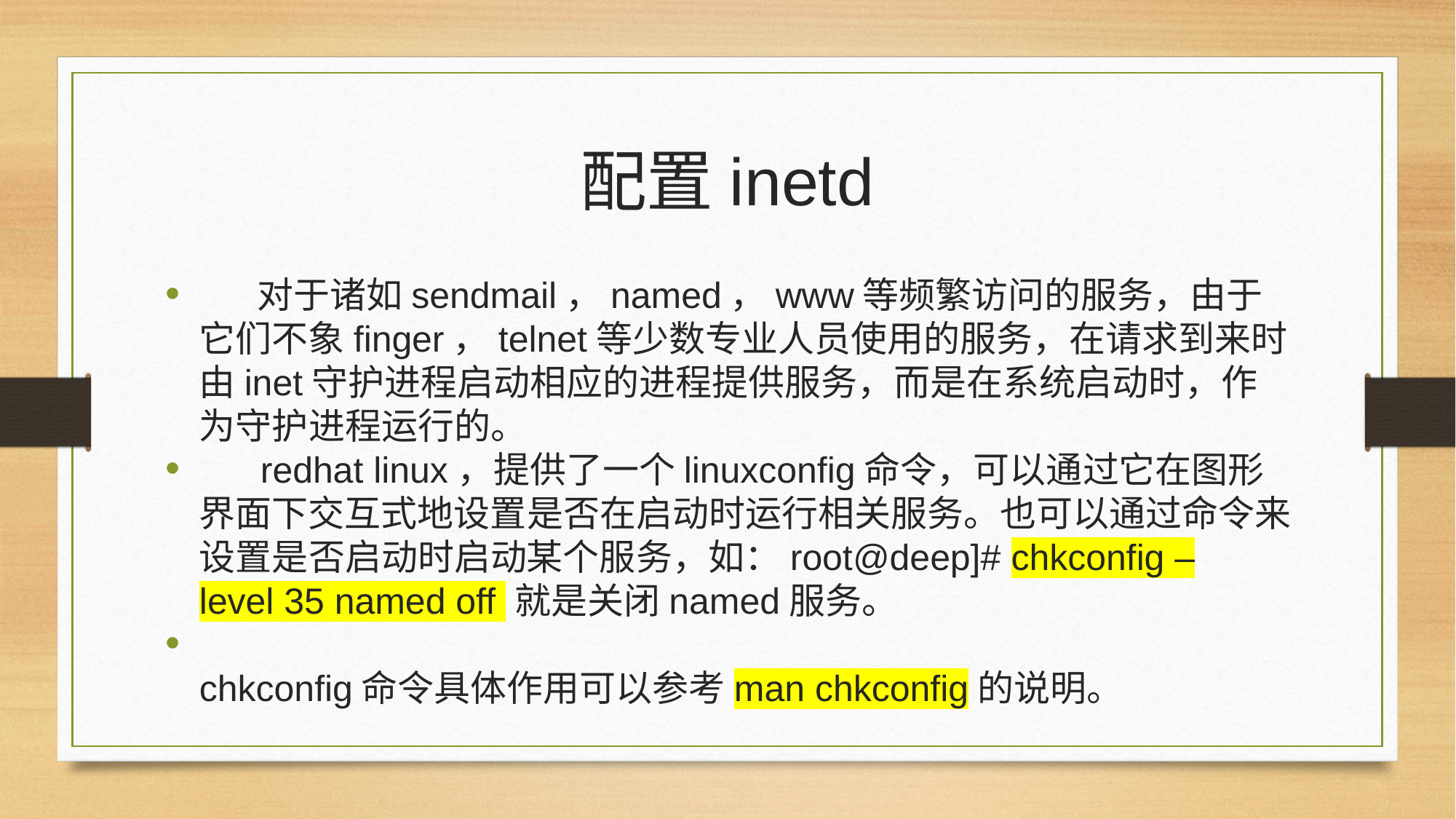

# 配置inetd
      对于诸如sendmail，named，www等频繁访问的服务，由于它们不象finger，telnet等少数专业人员使用的服务，在请求到来时由inet守护进程启动相应的进程提供服务，而是在系统启动时，作为守护进程运行的。
      redhat linux，提供了一个linuxconfig命令，可以通过它在图形界面下交互式地设置是否在启动时运行相关服务。也可以通过命令来设置是否启动时启动某个服务，如：root@deep]# chkconfig –level 35 named off 就是关闭named服务。
chkconfig命令具体作用可以参考man chkconfig的说明。